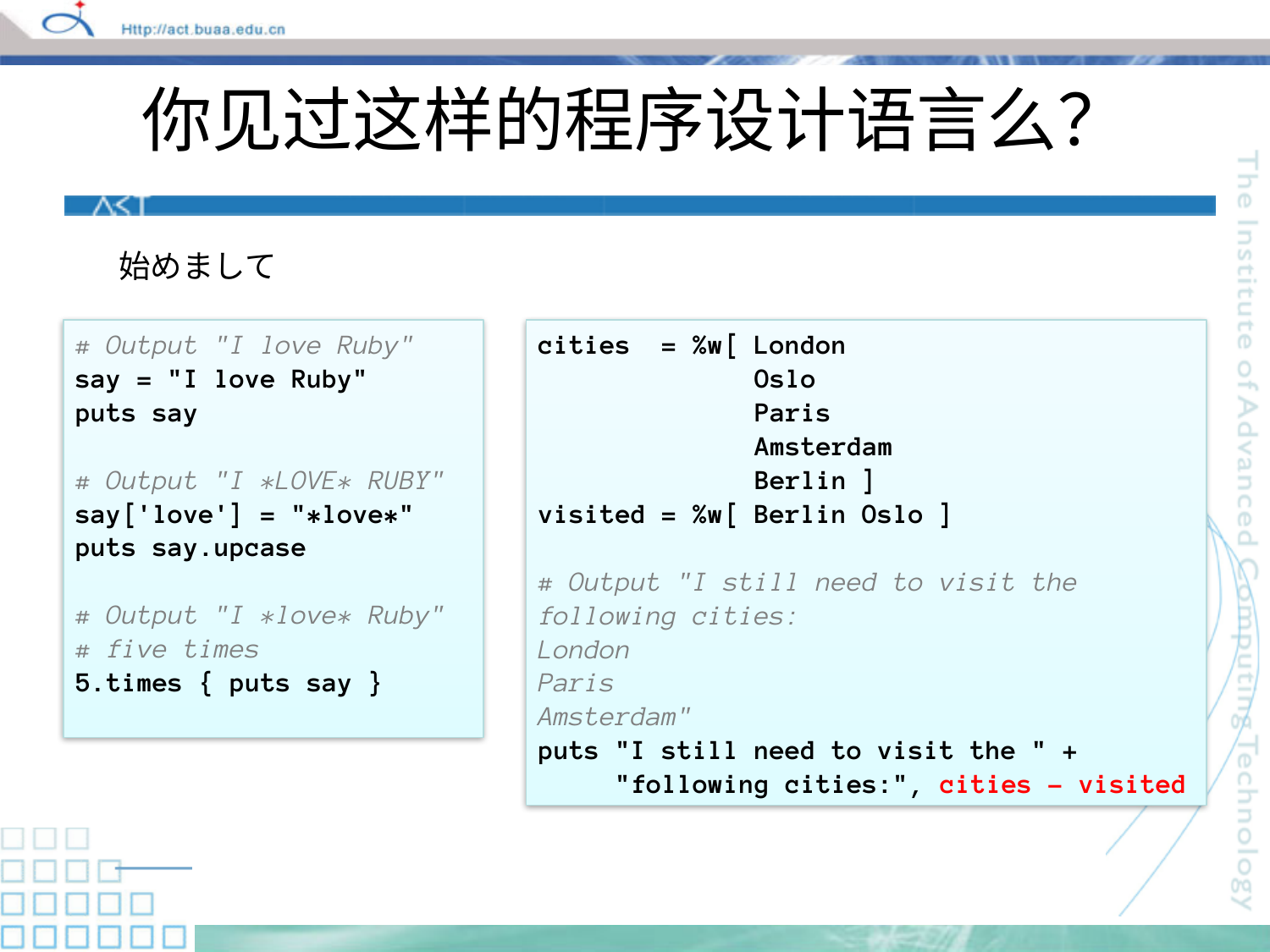

# 你见过这样的程序设计语言么？
始めまして
# Output "I love Ruby"
say = "I love Ruby"
puts say

# Output "I *LOVE* RUBY"
say['love'] = "*love*"
puts say.upcase

# Output "I *love* Ruby"
# five times
5.times { puts say }

cities  = %w[ London
              Oslo
              Paris
              Amsterdam
              Berlin ]
visited = %w[ Berlin Oslo ]

# Output "I still need to visit the following cities:
London
Paris
Amsterdam"
puts "I still need to visit the " +
     "following cities:", cities - visited